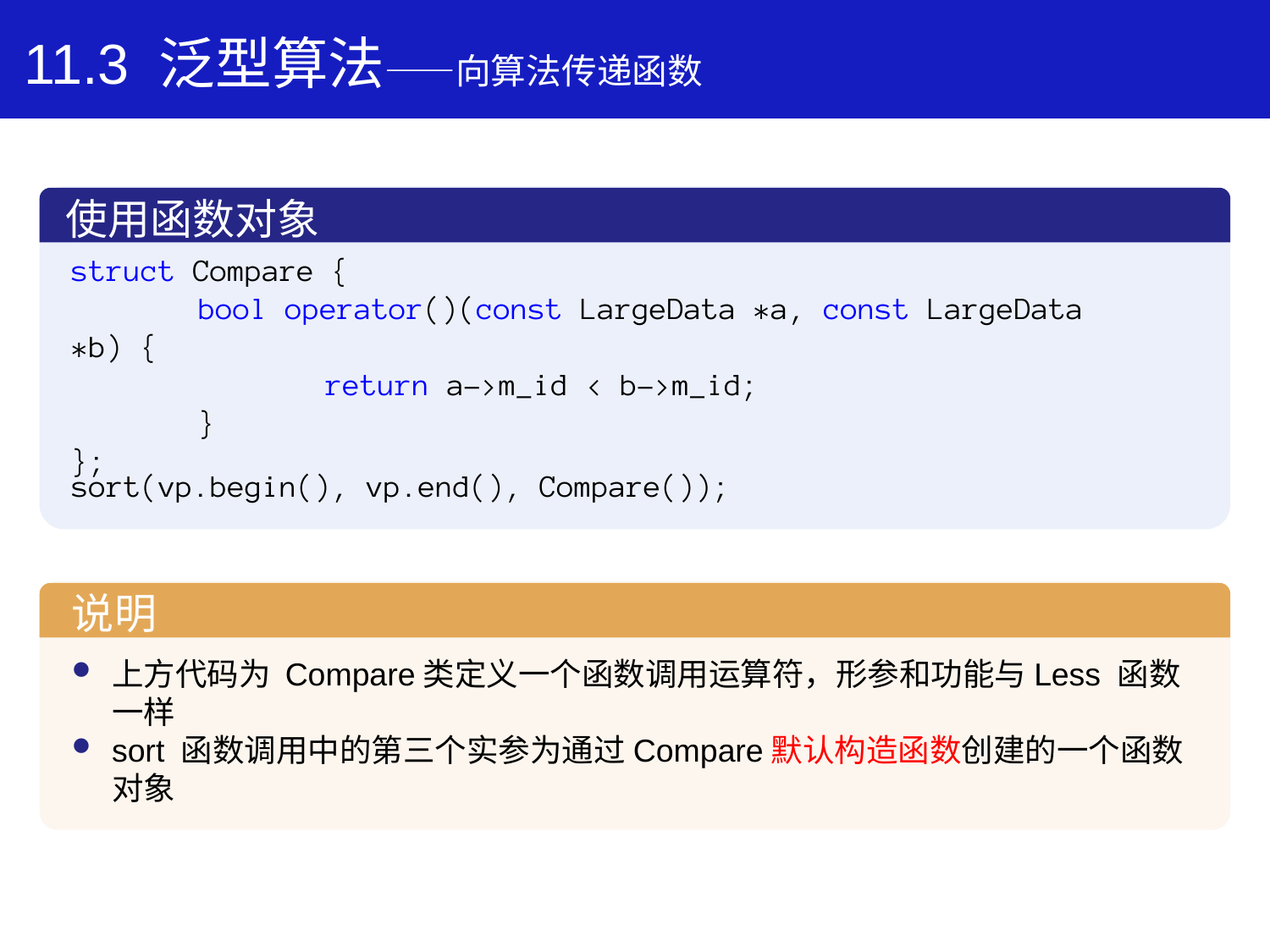

11.3 泛型算法——向算法传递函数
使用函数对象

struct Compare {
	bool operator()(const LargeData *a, const LargeData *b) {
		return a->m_id < b->m_id;
	}
};
sort(vp.begin(), vp.end(), Compare());
说明

上方代码为 Compare类定义一个函数调用运算符，形参和功能与Less 函数一样
sort 函数调用中的第三个实参为通过Compare默认构造函数创建的一个函数对象
57